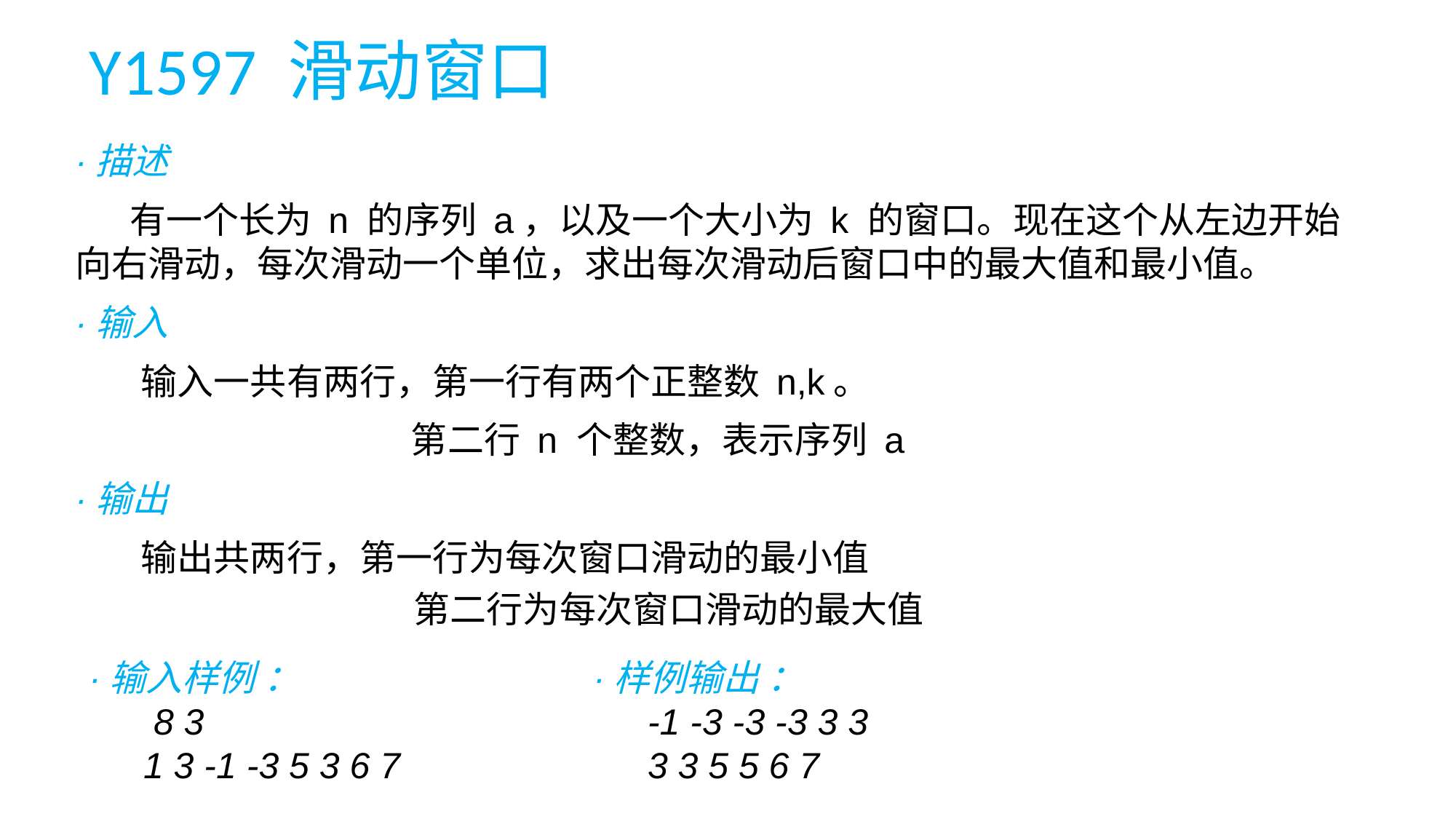

# Y1597 滑动窗口
·描述
有一个长为 n 的序列 a，以及一个大小为 k 的窗口。现在这个从左边开始向右滑动，每次滑动一个单位，求出每次滑动后窗口中的最大值和最小值。
·输入
       输入一共有两行，第一行有两个正整数 n,k。
                                        第二行 n 个整数，表示序列 a
·输出
       输出共两行，第一行为每次窗口滑动的最小值
 		       第二行为每次窗口滑动的最大值
·输入样例 ：
 8 3
1 3 -1 -3 5 3 6 7
·样例输出 ：
-1 -3 -3 -3 3 3
3 3 5 5 6 7